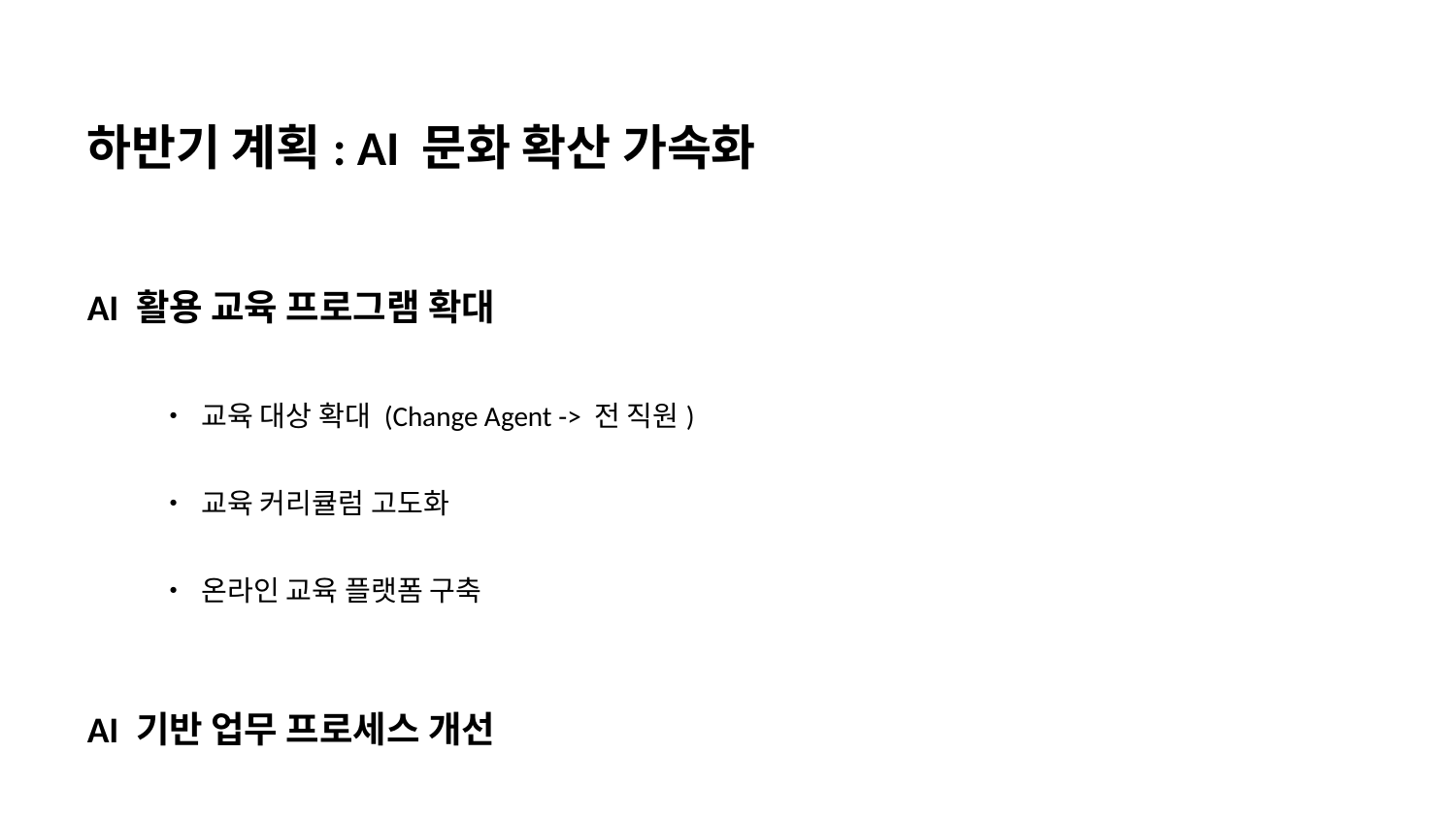

하반기 계획: AI 문화 확산 가속화
AI 활용 교육 프로그램 확대
• 교육 대상 확대 (Change Agent -> 전 직원)
• 교육 커리큘럼 고도화
• 온라인 교육 플랫폼 구축
AI 기반 업무 프로세스 개선
• 자동화 시스템 구축
• 데이터 분석 기반 의사결정 지원